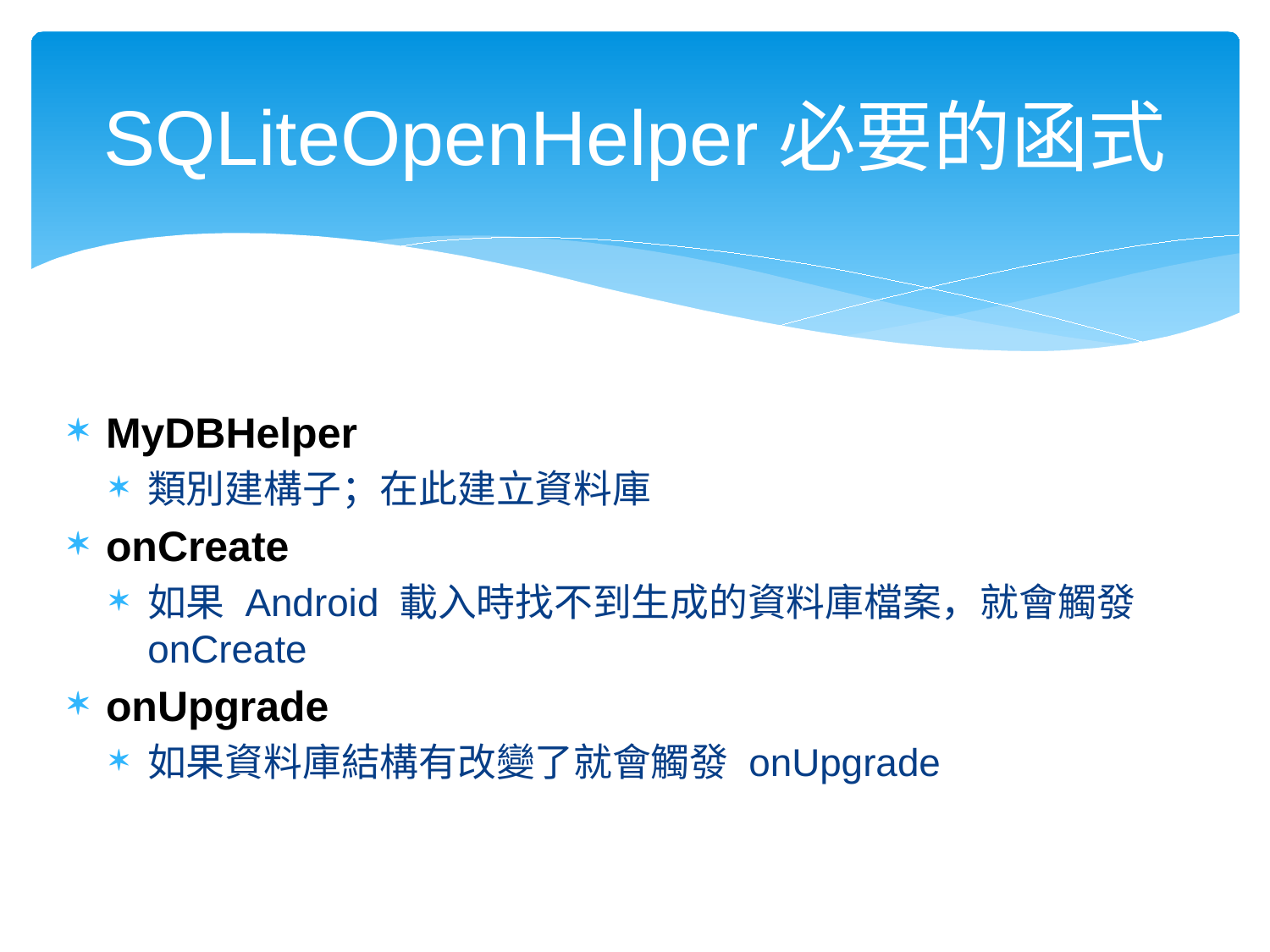

# SQLiteOpenHelper必要的函式

MyDBHelper
類別建構子；在此建立資料庫
onCreate
如果 Android 載入時找不到生成的資料庫檔案，就會觸發 onCreate
onUpgrade
如果資料庫結構有改變了就會觸發 onUpgrade